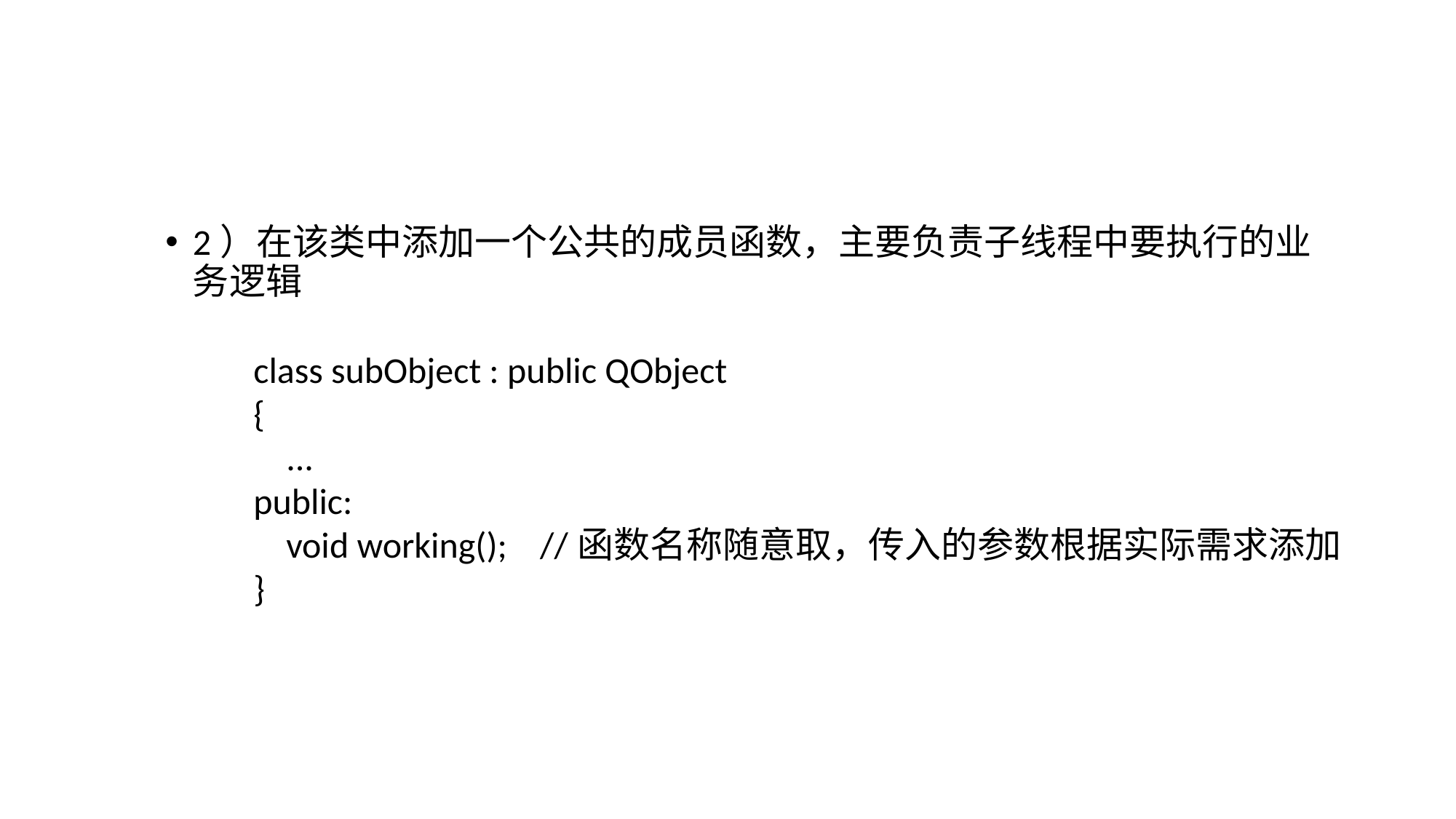

#
2）在该类中添加一个公共的成员函数，主要负责子线程中要执行的业务逻辑
class subObject : public QObject
{
    ...
public:
    void working();    //函数名称随意取，传入的参数根据实际需求添加
}